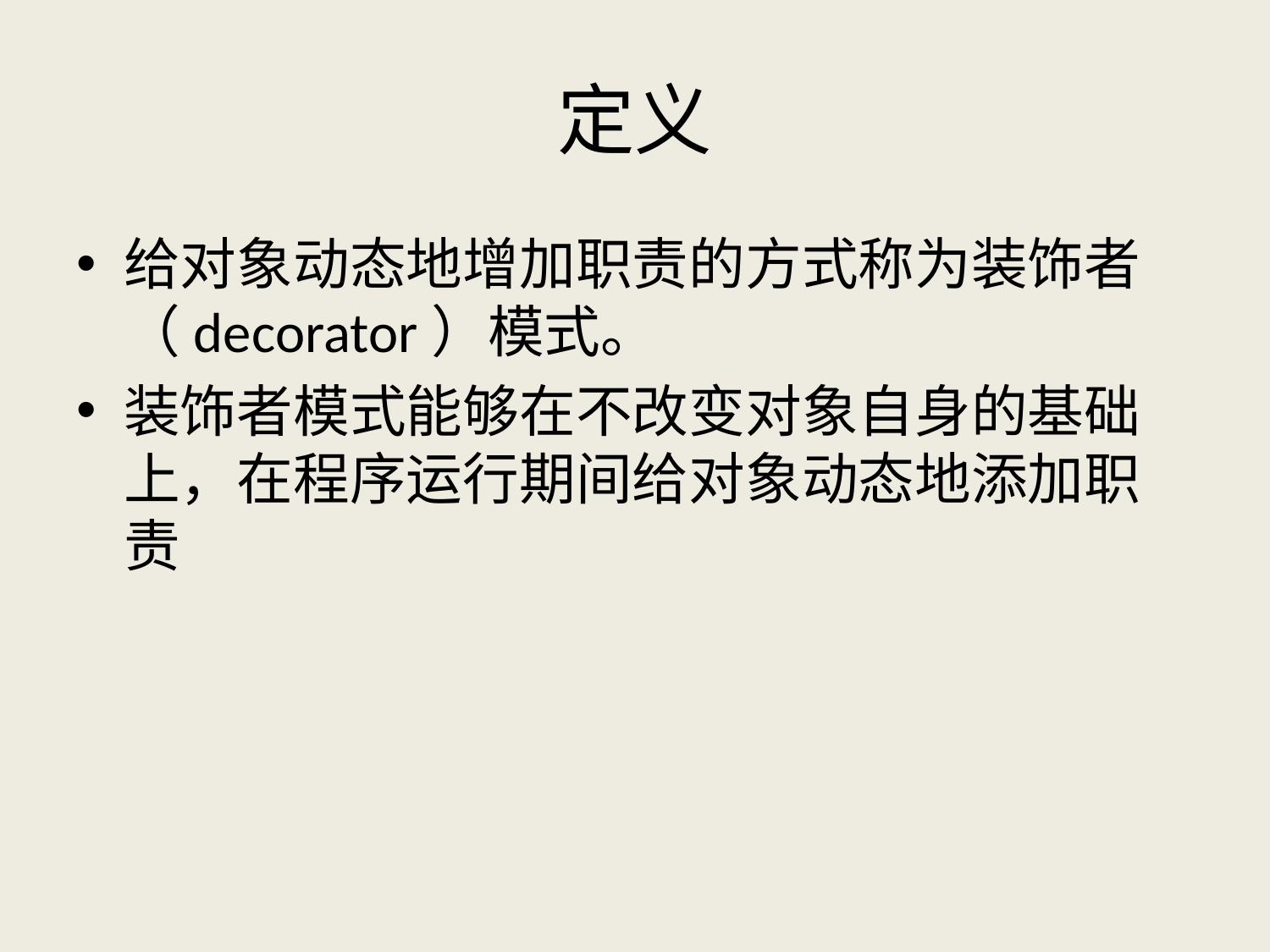

# 定义
给对象动态地增加职责的方式称为装饰者（decorator）模式。
装饰者模式能够在不改变对象自身的基础上，在程序运行期间给对象动态地添加职责